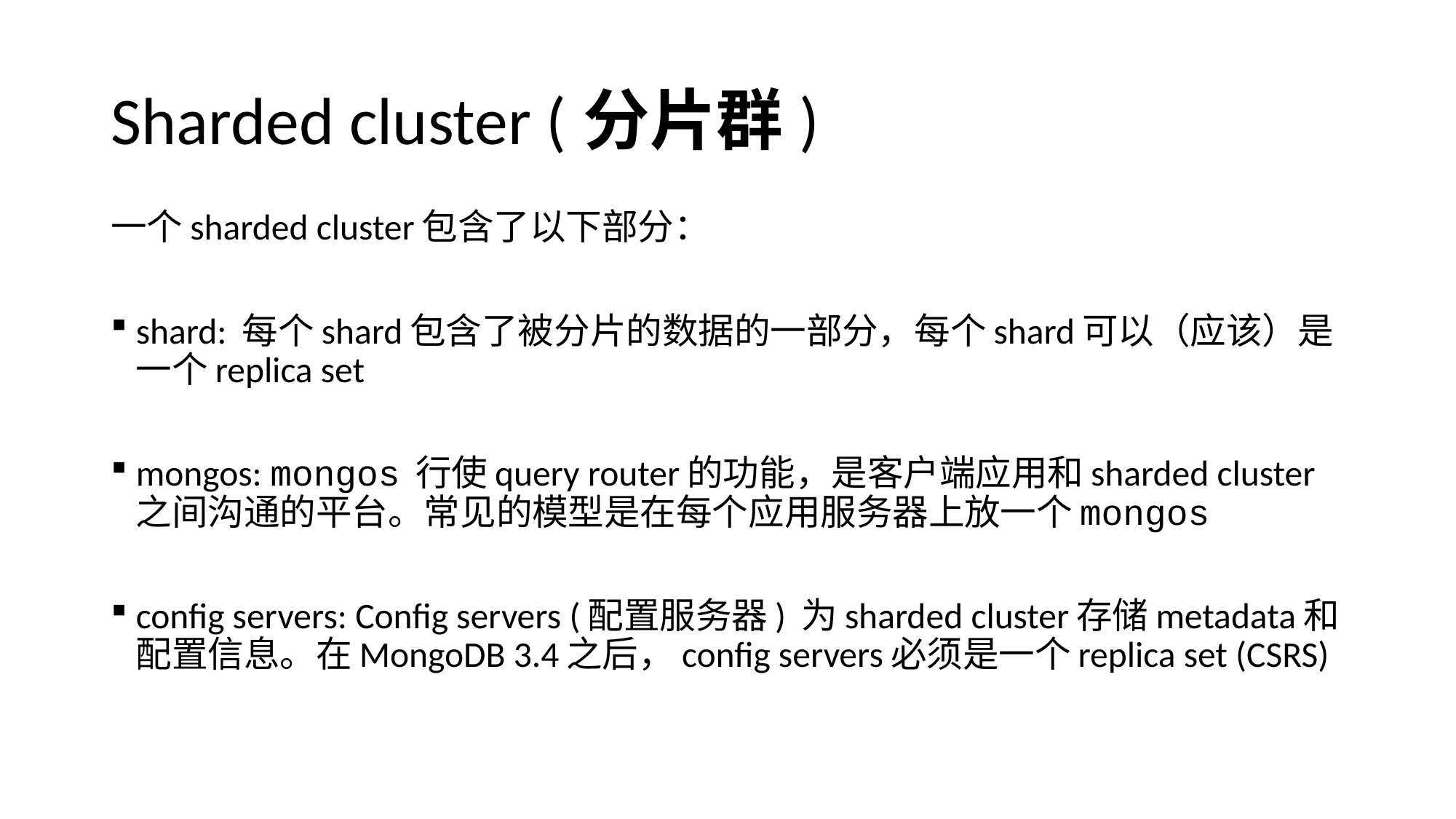

# Sharded cluster (分片群)
一个sharded cluster包含了以下部分：

shard: 每个shard包含了被分片的数据的一部分，每个shard可以（应该）是一个replica set

mongos: mongos 行使query router的功能，是客户端应用和sharded cluster之间沟通的平台。常见的模型是在每个应用服务器上放一个mongos

config servers: Config servers (配置服务器) 为sharded cluster存储metadata和配置信息。在MongoDB 3.4之后，config servers必须是一个replica set (CSRS)